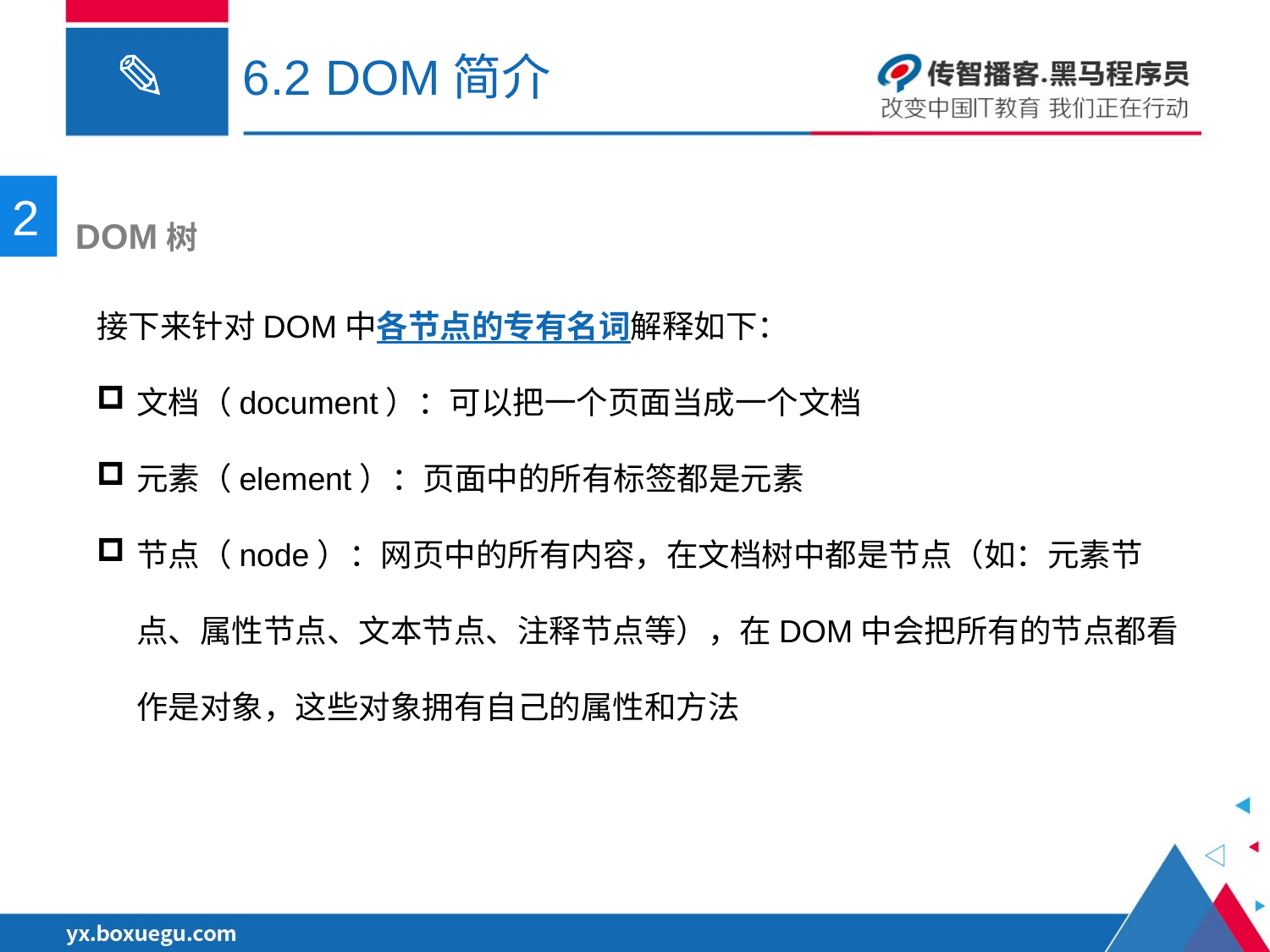

# 6.2 DOM简介

2
 DOM树
接下来针对DOM中各节点的专有名词解释如下：
文档（document）：可以把一个页面当成一个文档
元素（element）：页面中的所有标签都是元素
节点（node）：网页中的所有内容，在文档树中都是节点（如：元素节点、属性节点、文本节点、注释节点等），在DOM中会把所有的节点都看作是对象，这些对象拥有自己的属性和方法